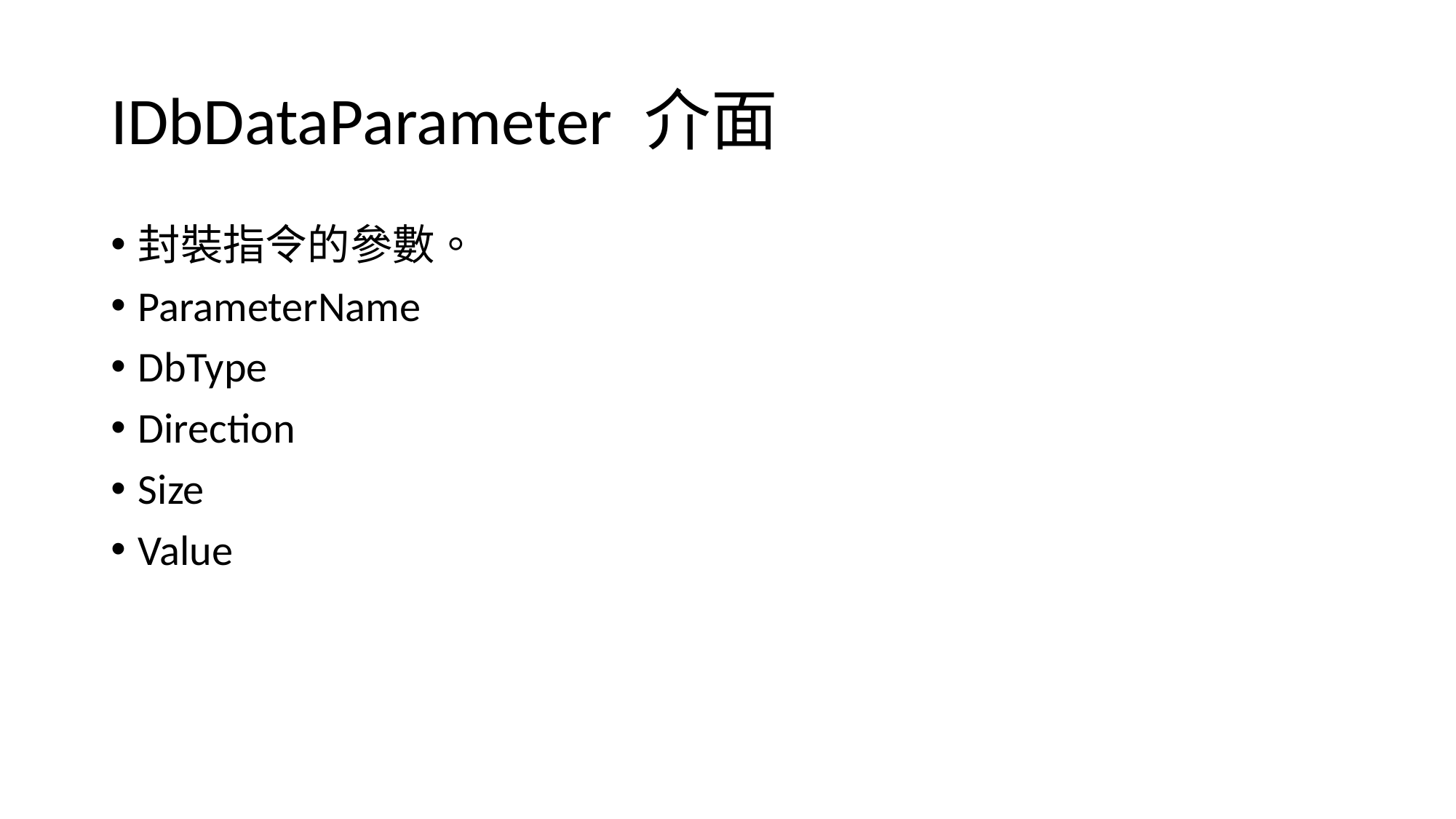

# IDbDataParameter 介面
封裝指令的參數。
ParameterName
DbType
Direction
Size
Value